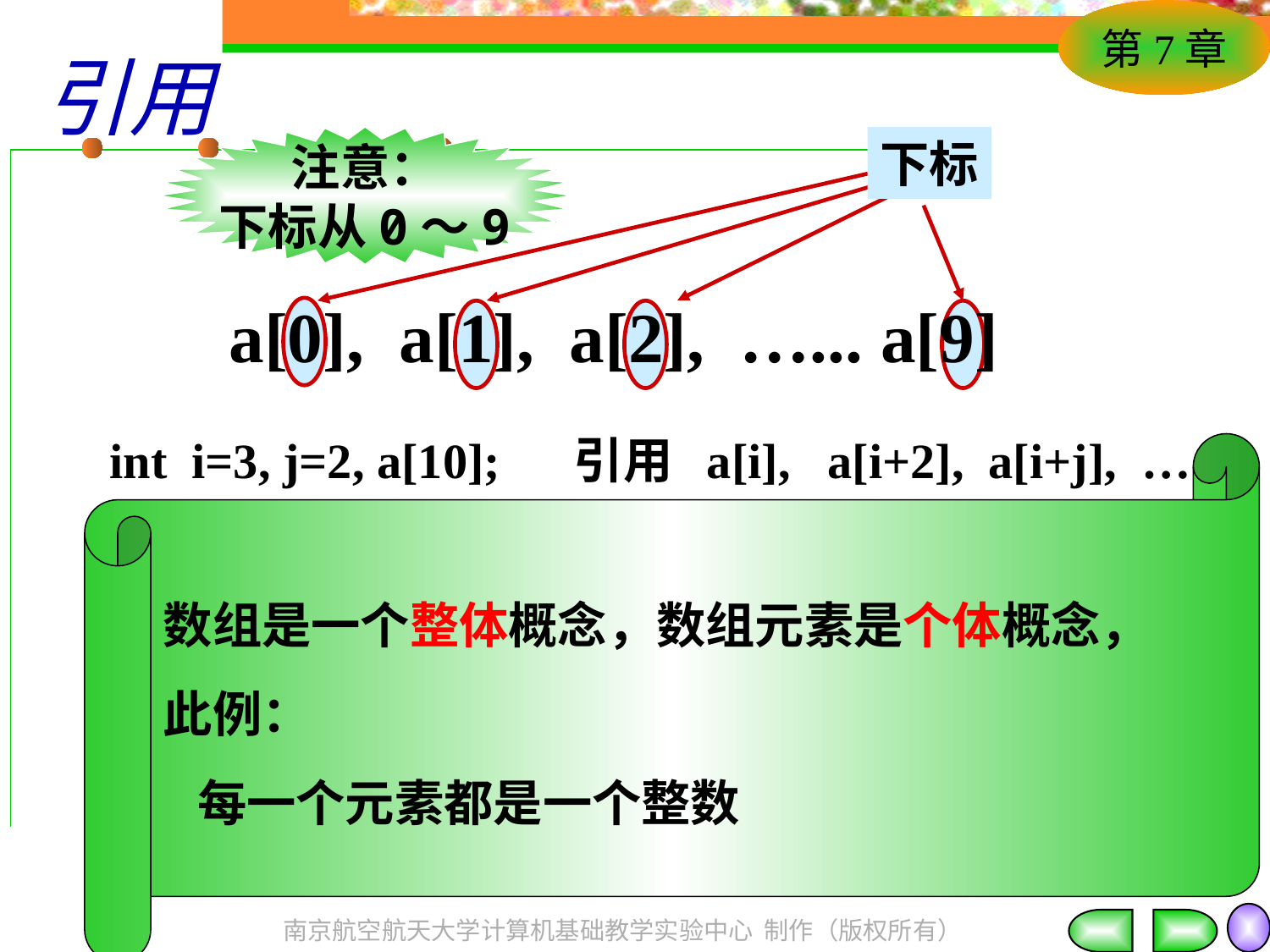

# 引用
注意：
下标从0～9
下标

a[0],  a[1],  a[2],  …... a[9]
 int  i=3, j=2, a[10];     引用  a[i],   a[i+2],  a[i+j],  ……
数组是一个整体概念，数组元素是个体概念，
此例：
  每一个元素都是一个整数
引用时不能超出下标 最大值